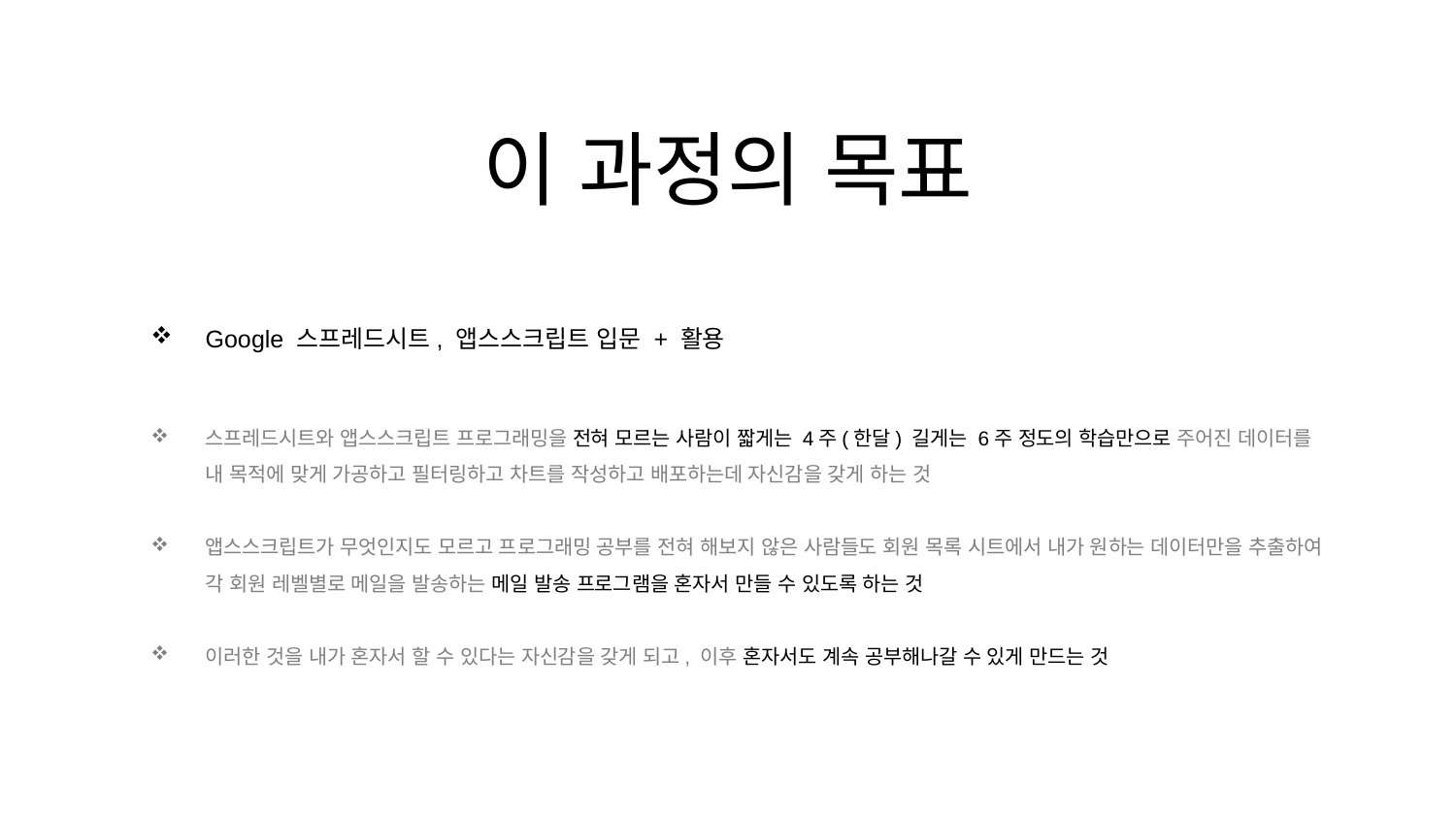

이 과정의 목표
Google 스프레드시트, 앱스스크립트 입문 + 활용
스프레드시트와 앱스스크립트 프로그래밍을 전혀 모르는 사람이 짧게는 4주(한달) 길게는 6주 정도의 학습만으로 주어진 데이터를 내 목적에 맞게 가공하고 필터링하고 차트를 작성하고 배포하는데 자신감을 갖게 하는 것
앱스스크립트가 무엇인지도 모르고 프로그래밍 공부를 전혀 해보지 않은 사람들도 회원 목록 시트에서 내가 원하는 데이터만을 추출하여 각 회원 레벨별로 메일을 발송하는 메일 발송 프로그램을 혼자서 만들 수 있도록 하는 것
이러한 것을 내가 혼자서 할 수 있다는 자신감을 갖게 되고, 이후 혼자서도 계속 공부해나갈 수 있게 만드는 것